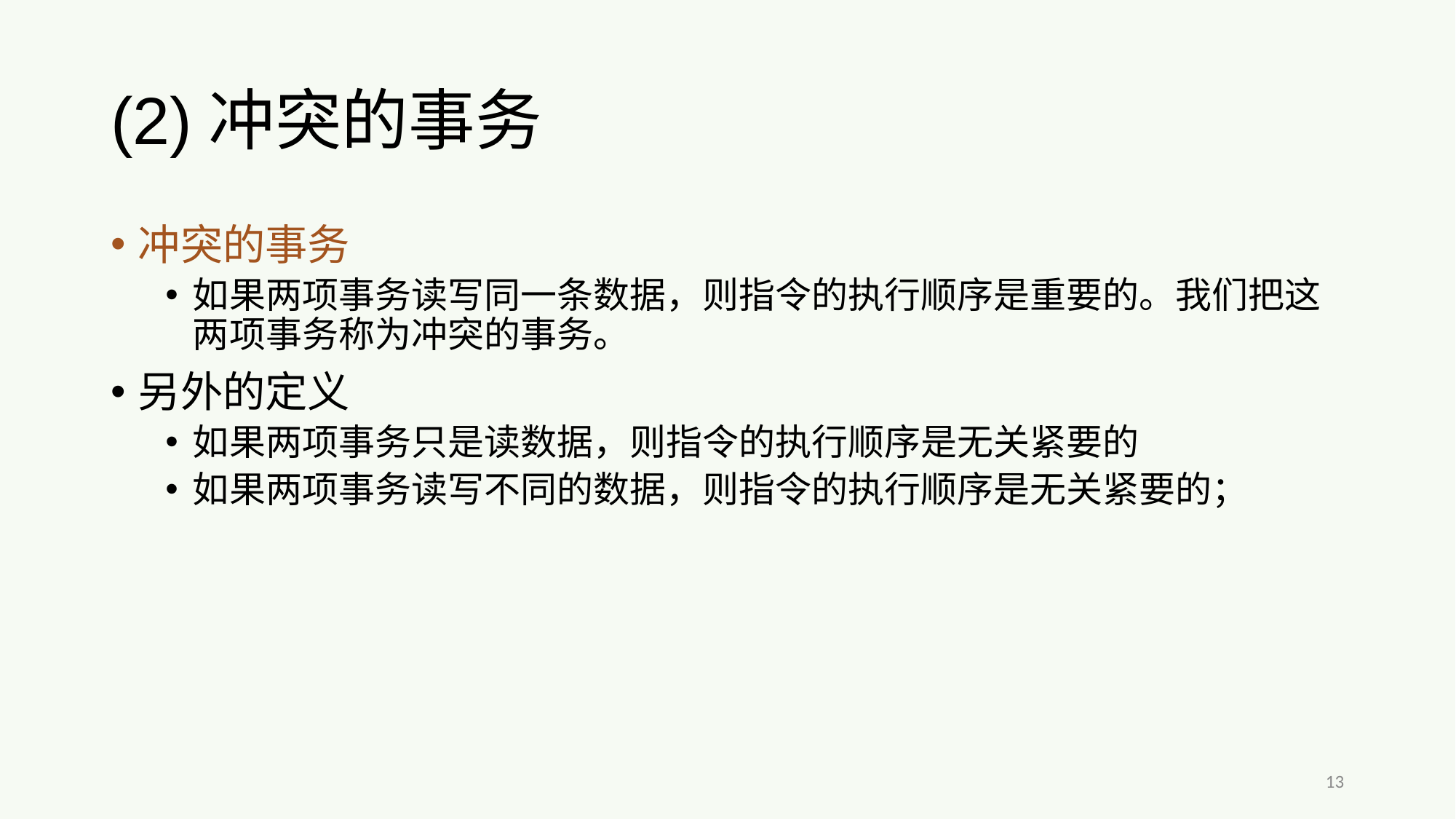

# (2)冲突的事务
冲突的事务
如果两项事务读写同一条数据，则指令的执行顺序是重要的。我们把这两项事务称为冲突的事务。
另外的定义
如果两项事务只是读数据，则指令的执行顺序是无关紧要的
如果两项事务读写不同的数据，则指令的执行顺序是无关紧要的；
13